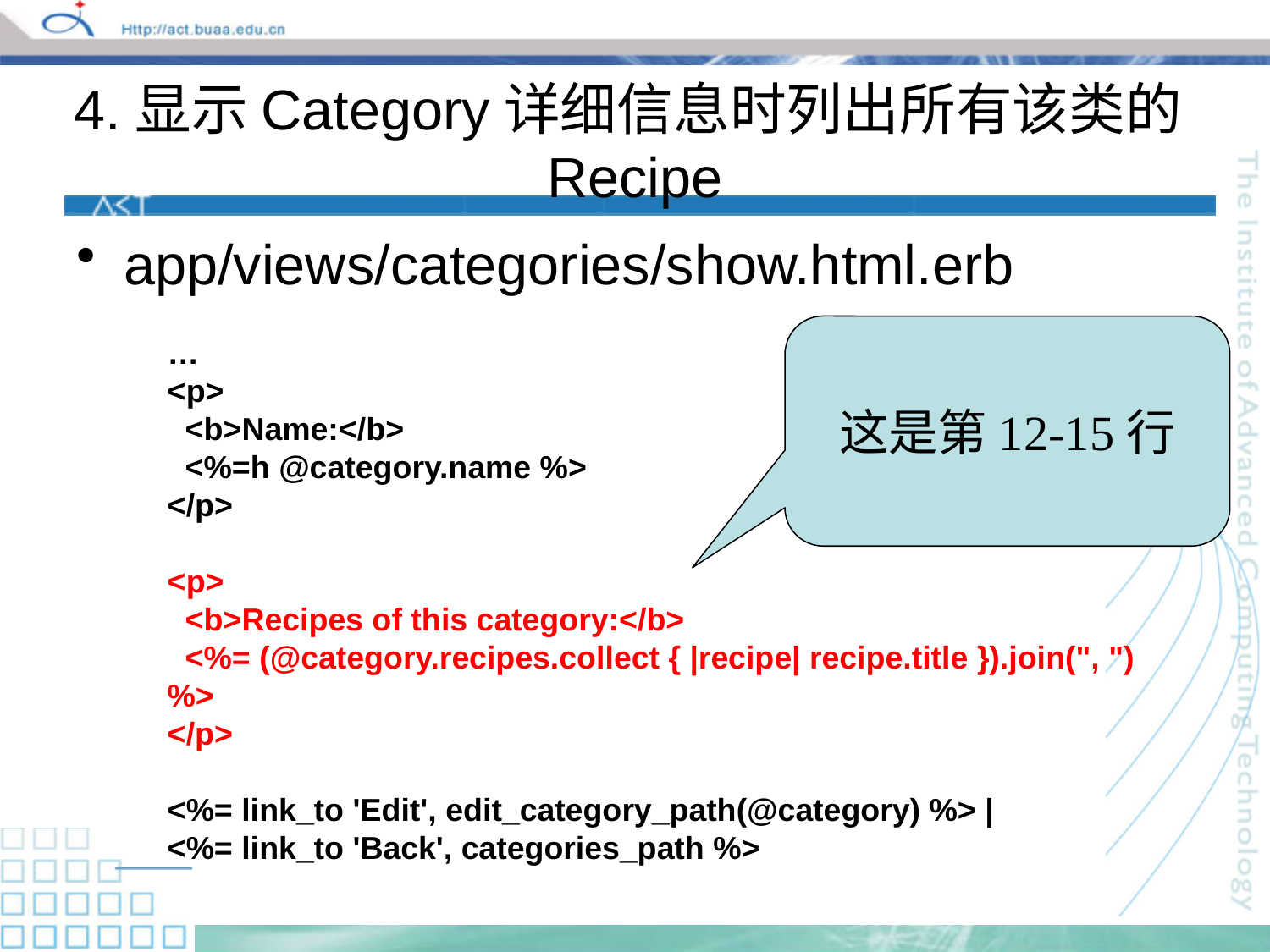

# 4.显示Category详细信息时列出所有该类的Recipe
app/views/categories/show.html.erb

这是第12-15行
…
<p>
  <b>Name:</b>
  <%=h @category.name %>
</p>

<p>
  <b>Recipes of this category:</b>
  <%= (@category.recipes.collect { |recipe| recipe.title }).join(", ") %>
</p>

<%= link_to 'Edit', edit_category_path(@category) %> |
<%= link_to 'Back', categories_path %>